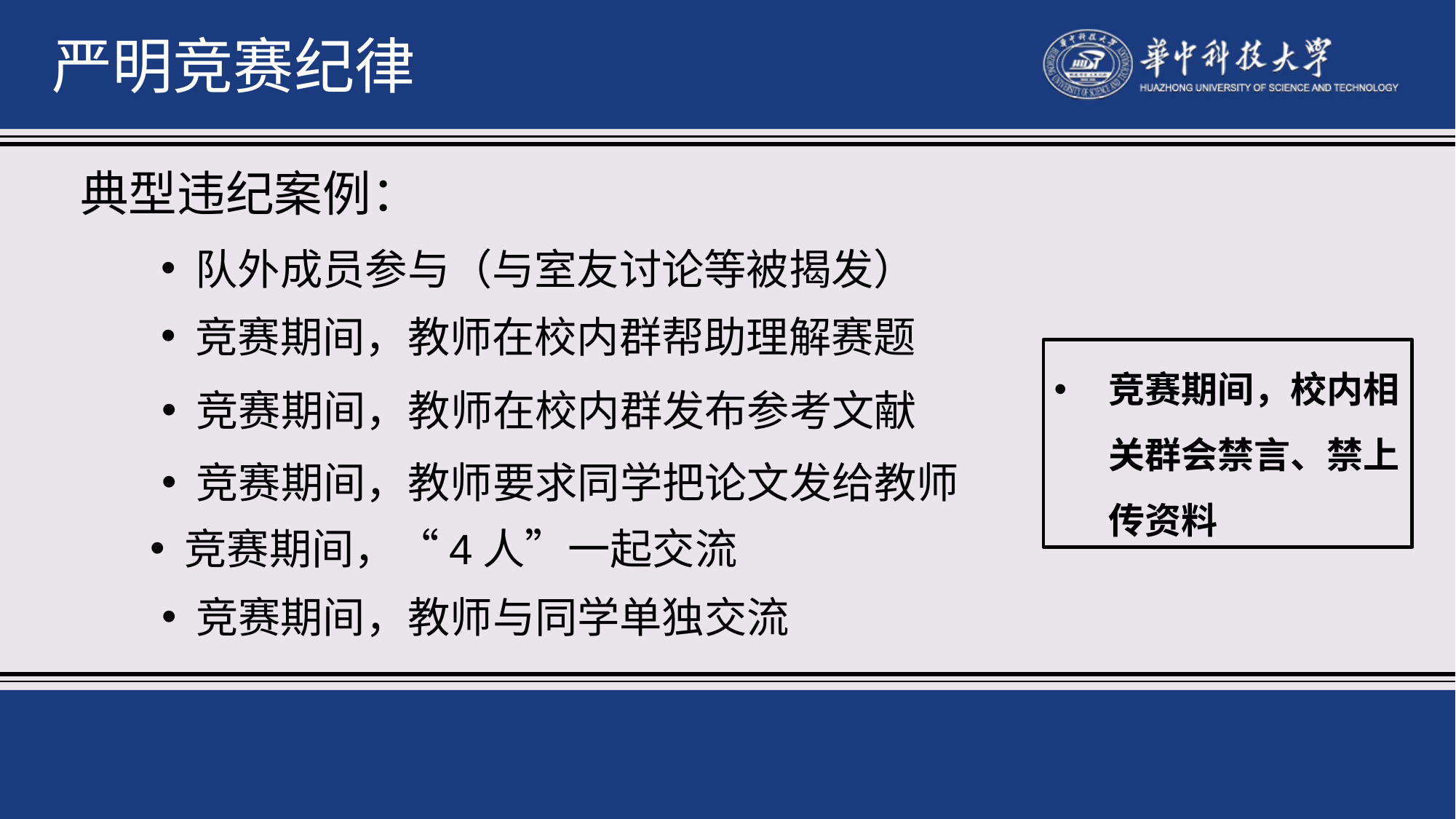

严明竞赛纪律
典型违纪案例：
队外成员参与（与室友讨论等被揭发）
竞赛期间，教师在校内群帮助理解赛题
竞赛期间，校内相关群会禁言、禁上传资料
竞赛期间，教师在校内群发布参考文献
竞赛期间，教师要求同学把论文发给教师
竞赛期间，“4人”一起交流
竞赛期间，教师与同学单独交流